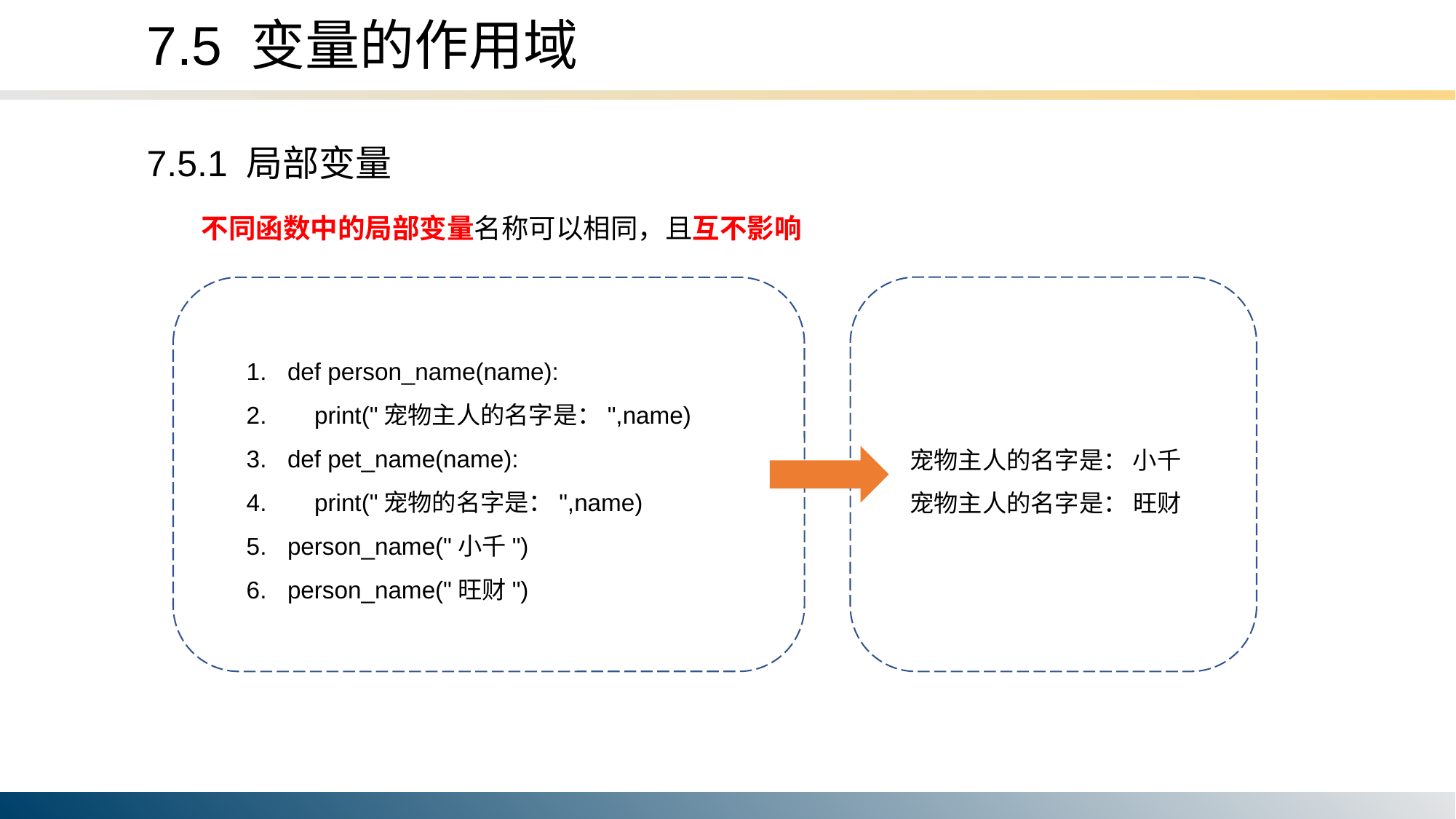

7.5 变量的作用域
7.5.1 局部变量
不同函数中的局部变量名称可以相同，且互不影响

def person_name(name):
    print("宠物主人的名字是：",name)
def pet_name(name):
    print("宠物的名字是：",name)
person_name("小千")
person_name("旺财")
宠物主人的名字是： 小千
宠物主人的名字是： 旺财